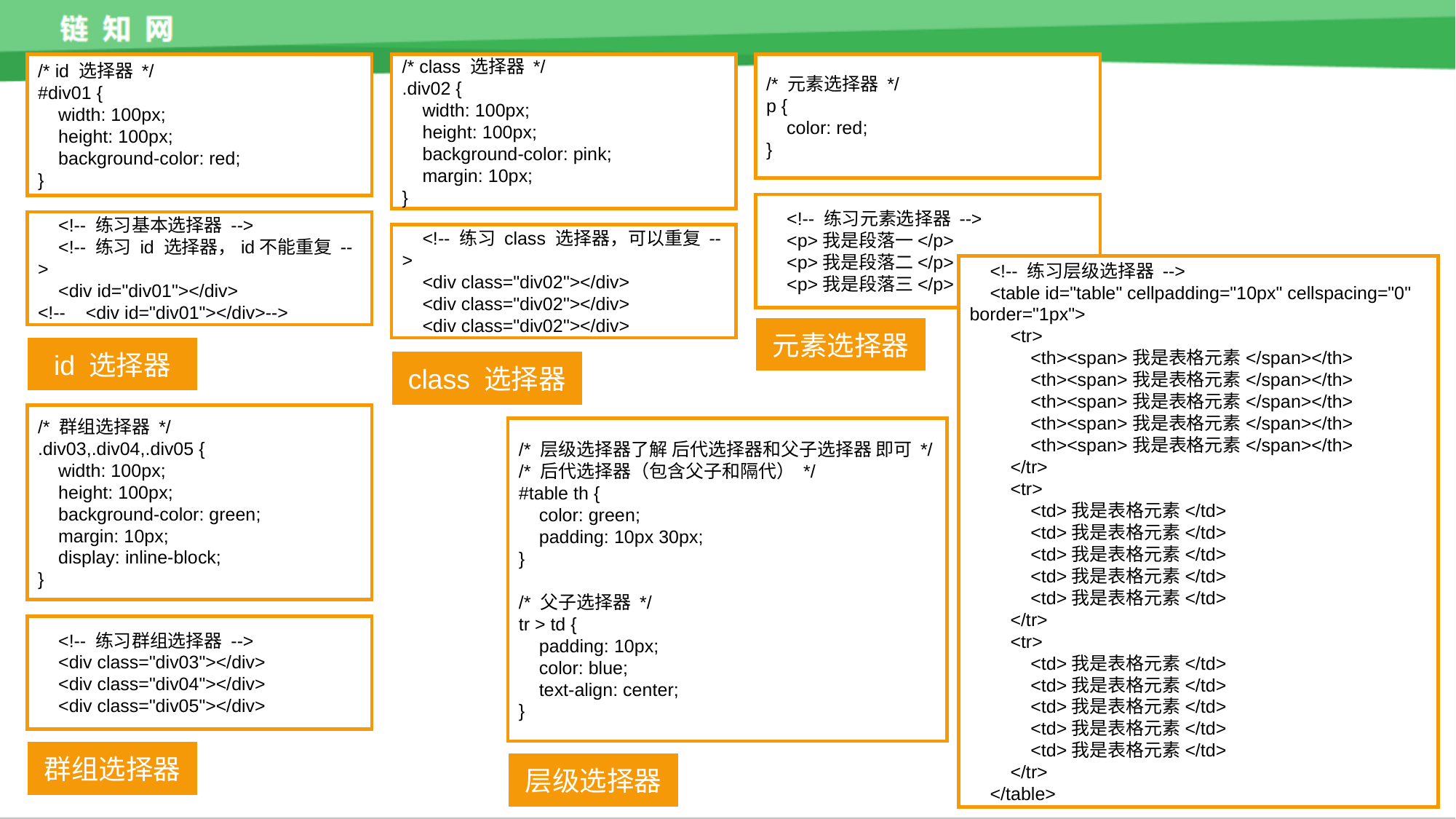

/* id 选择器 */
#div01 {
    width: 100px;
    height: 100px;
    background-color: red;
}
/* class 选择器 */
.div02 {
    width: 100px;
    height: 100px;
    background-color: pink;
    margin: 10px;
}
/* 元素选择器 */
p {
    color: red;
}
    <!-- 练习元素选择器 -->
    <p>我是段落一</p>
    <p>我是段落二</p>
    <p>我是段落三</p>
    <!-- 练习基本选择器 -->
    <!-- 练习 id 选择器，id不能重复 -->
    <div id="div01"></div>
<!--    <div id="div01"></div>-->
    <!-- 练习 class 选择器，可以重复 -->
    <div class="div02"></div>
    <div class="div02"></div>
    <div class="div02"></div>
    <!-- 练习层级选择器 -->
    <table id="table" cellpadding="10px" cellspacing="0" border="1px">
        <tr>
            <th><span>我是表格元素</span></th>
            <th><span>我是表格元素</span></th>
            <th><span>我是表格元素</span></th>
            <th><span>我是表格元素</span></th>
            <th><span>我是表格元素</span></th>
        </tr>
        <tr>
            <td>我是表格元素</td>
            <td>我是表格元素</td>
            <td>我是表格元素</td>
            <td>我是表格元素</td>
            <td>我是表格元素</td>
        </tr>
        <tr>
            <td>我是表格元素</td>
            <td>我是表格元素</td>
            <td>我是表格元素</td>
            <td>我是表格元素</td>
            <td>我是表格元素</td>
        </tr>
    </table>
元素选择器
id 选择器
class 选择器
/* 群组选择器 */
.div03,.div04,.div05 {
    width: 100px;
    height: 100px;
    background-color: green;
    margin: 10px;
    display: inline-block;
}
/* 层级选择器了解 后代选择器和父子选择器 即可 */
/* 后代选择器（包含父子和隔代） */
#table th {
    color: green;
    padding: 10px 30px;
}

/* 父子选择器 */
tr > td {
    padding: 10px;
    color: blue;
    text-align: center;
}
    <!-- 练习群组选择器 -->
    <div class="div03"></div>
    <div class="div04"></div>
    <div class="div05"></div>
群组选择器
层级选择器